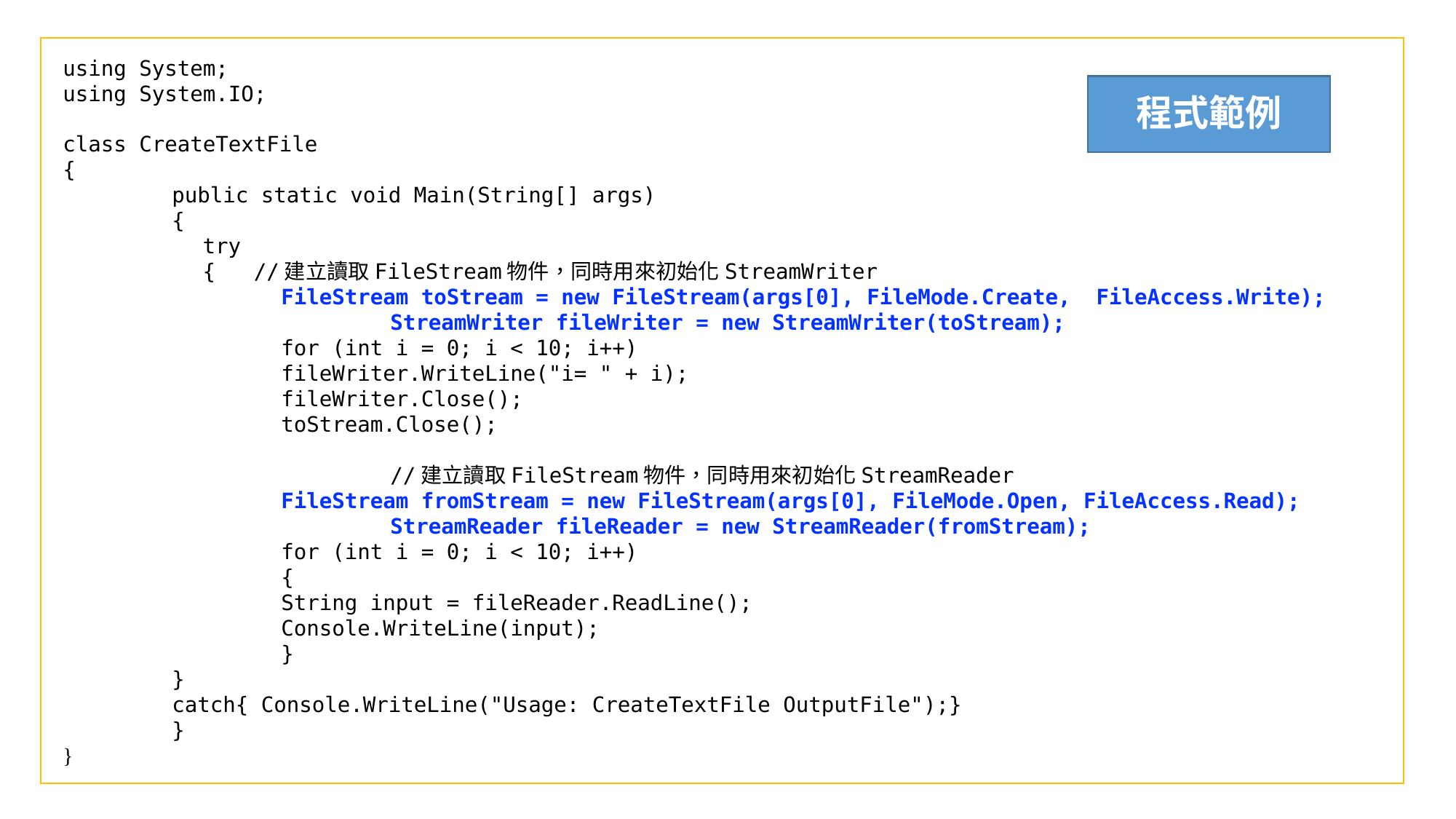

using System;
using System.IO;

class CreateTextFile
{
    	public static void Main(String[] args)
    	{
           try
           {   //建立讀取FileStream物件，同時用來初始化StreamWriter
           	FileStream toStream = new FileStream(args[0], FileMode.Create,  FileAccess.Write);
			StreamWriter fileWriter = new StreamWriter(toStream);
            	for (int i = 0; i < 10; i++)
                	fileWriter.WriteLine("i= " + i);
            	fileWriter.Close();
            	toStream.Close();

			//建立讀取FileStream物件，同時用來初始化StreamReader
            	FileStream fromStream = new FileStream(args[0], FileMode.Open, FileAccess.Read);
			StreamReader fileReader = new StreamReader(fromStream);
            	for (int i = 0; i < 10; i++)
            	{
                	String input = fileReader.ReadLine();
                	Console.WriteLine(input);
            	}
        	}
        	catch{ Console.WriteLine("Usage: CreateTextFile OutputFile");}
 	}
}
# 程式範例